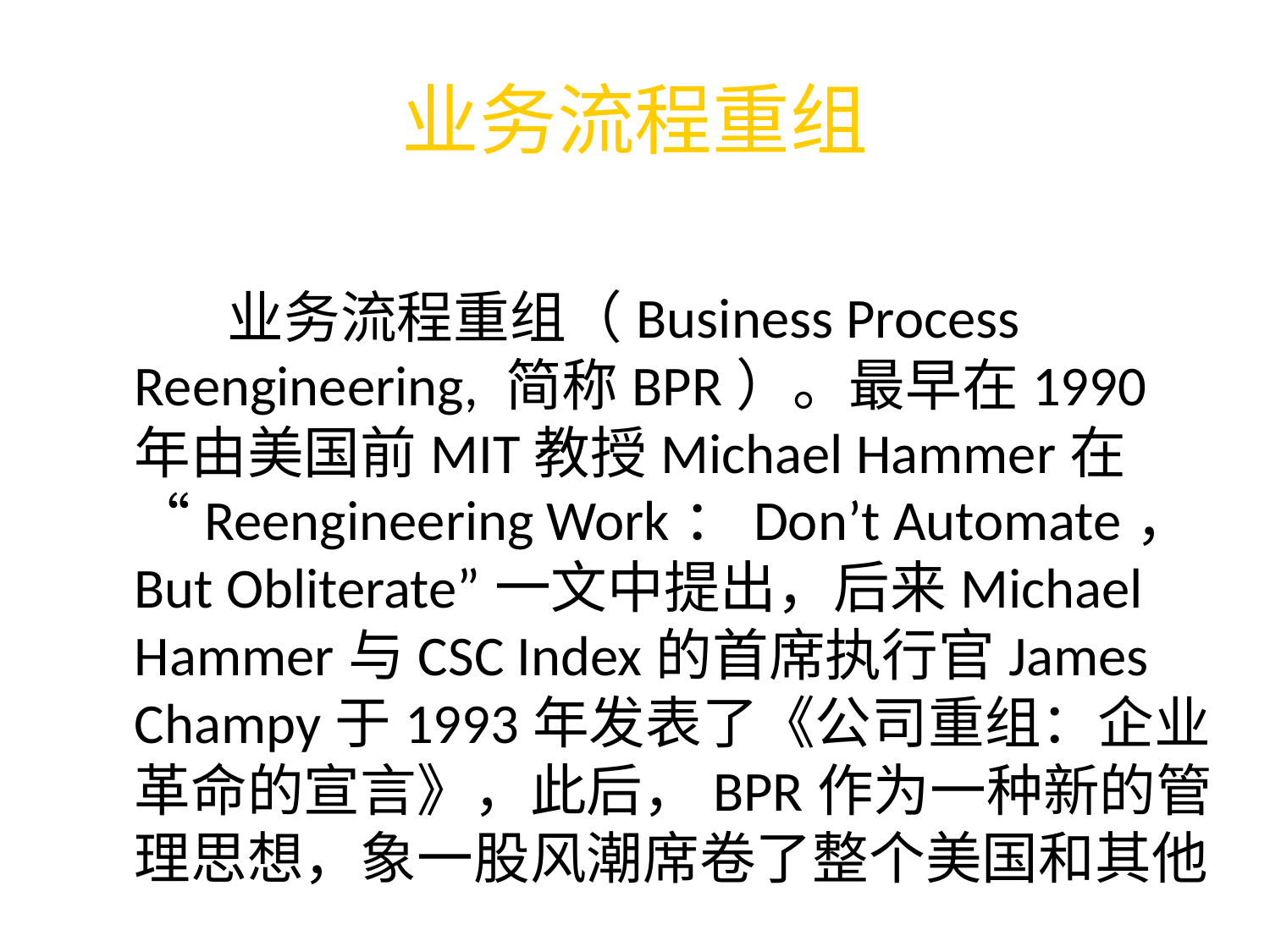

# 业务流程重组
          业务流程重组（Business Process Reengineering, 简称BPR）。最早在1990年由美国前MIT教授Michael Hammer在“Reengineering Work：Don’t Automate，But Obliterate”一文中提出，后来Michael Hammer与CSC Index的首席执行官James Champy于1993年发表了《公司重组：企业革命的宣言》，此后，BPR作为一种新的管理思想，象一股风潮席卷了整个美国和其他